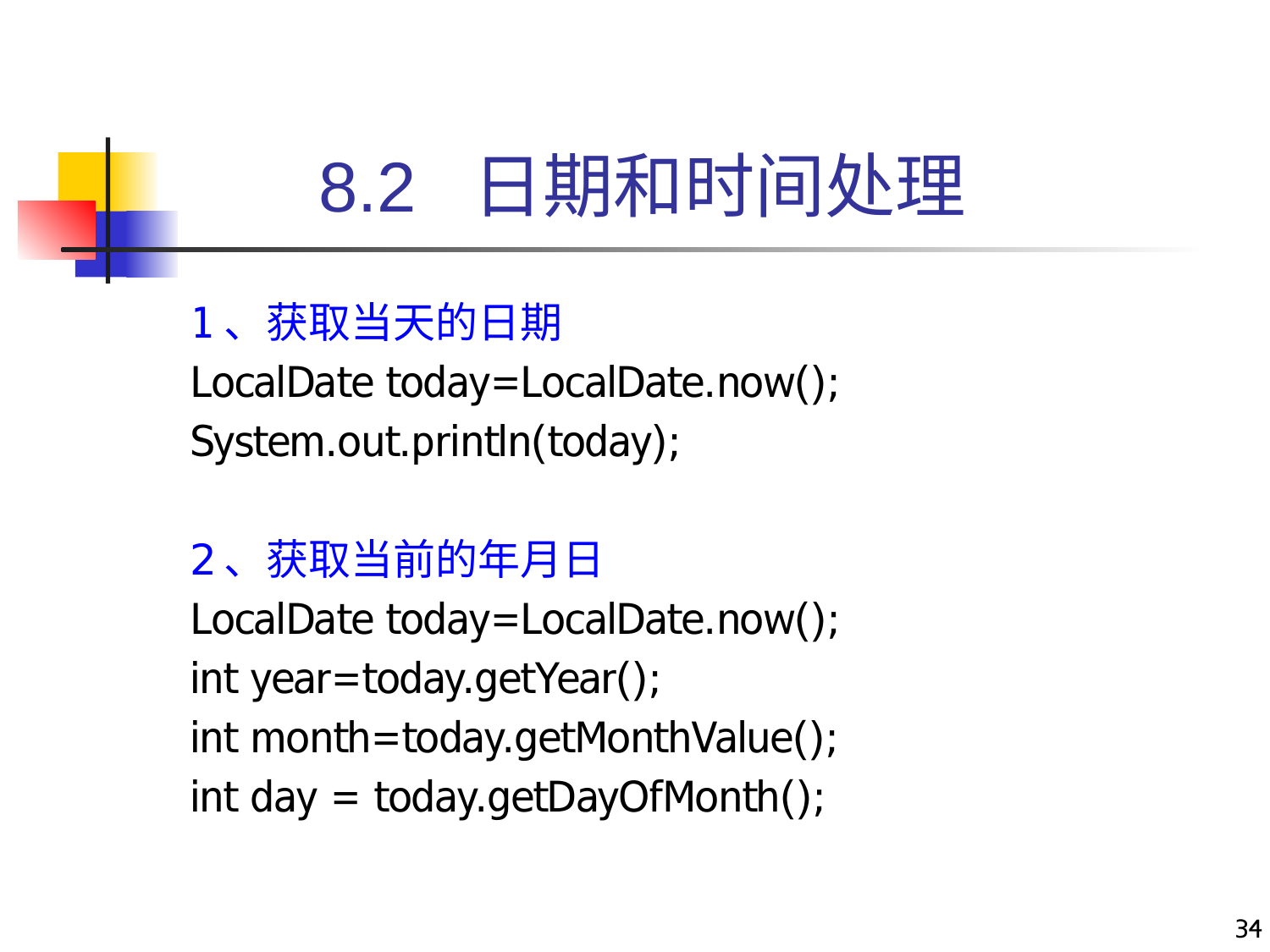

# 8.2  日期和时间处理
1、获取当天的日期
LocalDate today=LocalDate.now();
System.out.println(today);

2、获取当前的年月日
LocalDate today=LocalDate.now();
int year=today.getYear();
int month=today.getMonthValue();
int day = today.getDayOfMonth();

34